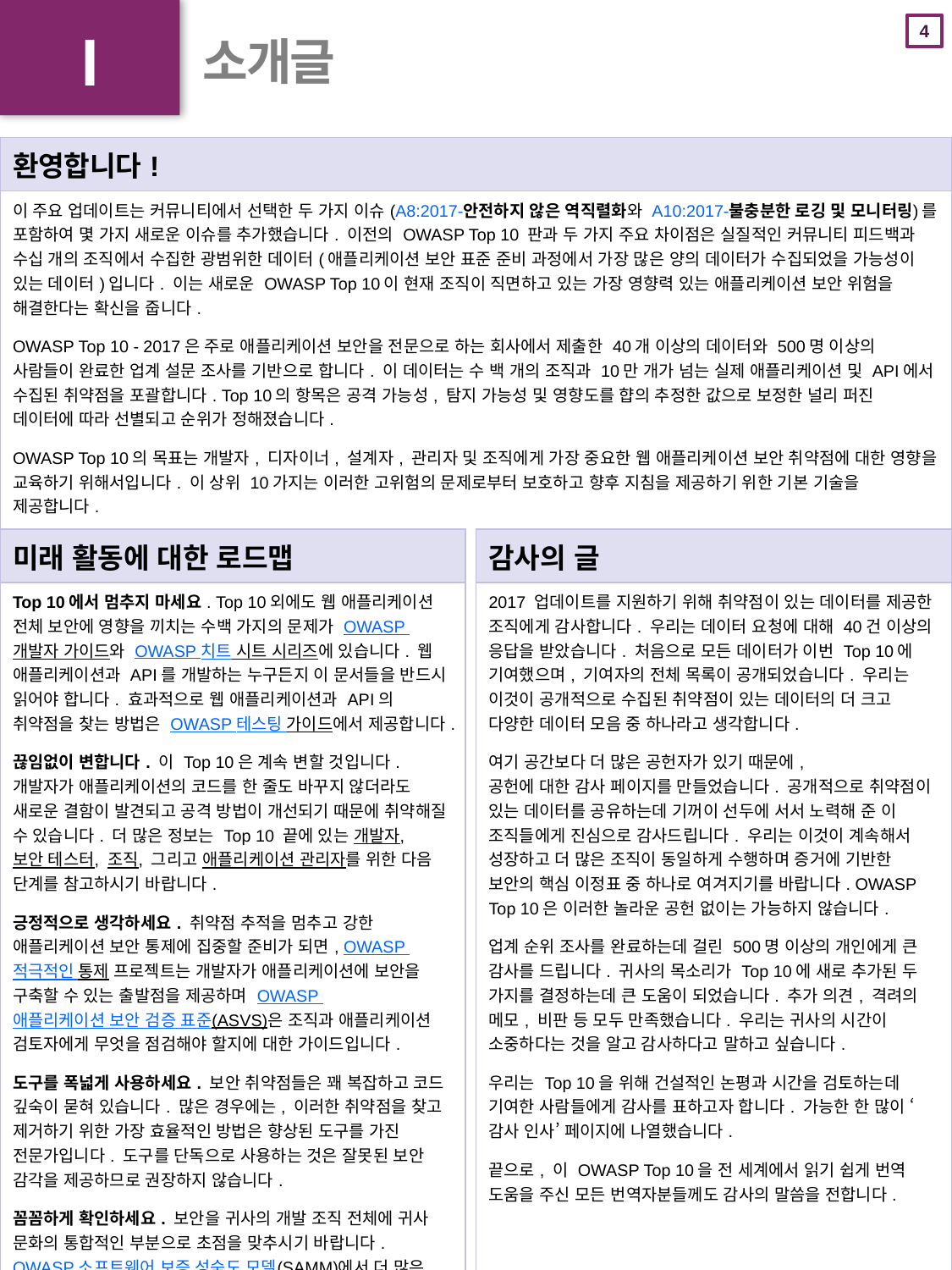

I
# 소개글
| 환영합니다! |
| --- |
| 이 주요 업데이트는 커뮤니티에서 선택한 두 가지 이슈(A8:2017-안전하지 않은 역직렬화와 A10:2017-불충분한 로깅 및 모니터링)를 포함하여 몇 가지 새로운 이슈를 추가했습니다. 이전의 OWASP Top 10 판과 두 가지 주요 차이점은 실질적인 커뮤니티 피드백과 수십 개의 조직에서 수집한 광범위한 데이터(애플리케이션 보안 표준 준비 과정에서 가장 많은 양의 데이터가 수집되었을 가능성이 있는 데이터)입니다. 이는 새로운 OWASP Top 10이 현재 조직이 직면하고 있는 가장 영향력 있는 애플리케이션 보안 위험을 해결한다는 확신을 줍니다. OWASP Top 10 - 2017은 주로 애플리케이션 보안을 전문으로 하는 회사에서 제출한 40개 이상의 데이터와 500명 이상의 사람들이 완료한 업계 설문 조사를 기반으로 합니다. 이 데이터는 수 백 개의 조직과 10만 개가 넘는 실제 애플리케이션 및 API에서 수집된 취약점을 포괄합니다. Top 10의 항목은 공격 가능성, 탐지 가능성 및 영향도를 햡의 추정한 값으로 보정한 널리 퍼진 데이터에 따라 선별되고 순위가 정해졌습니다. OWASP Top 10의 목표는 개발자, 디자이너, 설계자, 관리자 및 조직에게 가장 중요한 웹 애플리케이션 보안 취약점에 대한 영향을 교육하기 위해서입니다. 이 상위 10가지는 이러한 고위험의 문제로부터 보호하고 향후 지침을 제공하기 위한 기본 기술을 제공합니다. |
| 미래 활동에 대한 로드맵 |
| --- |
| Top 10에서 멈추지 마세요. Top 10외에도 웹 애플리케이션 전체 보안에 영향을 끼치는 수백 가지의 문제가 OWASP 개발자 가이드와 OWASP 치트 시트 시리즈에 있습니다. 웹 애플리케이션과 API를 개발하는 누구든지 이 문서들을 반드시 읽어야 합니다. 효과적으로 웹 애플리케이션과 API의 취약점을 찾는 방법은 OWASP 테스팅 가이드에서 제공합니다. 끊임없이 변합니다. 이 Top 10은 계속 변할 것입니다. 개발자가 애플리케이션의 코드를 한 줄도 바꾸지 않더라도 새로운 결함이 발견되고 공격 방법이 개선되기 때문에 취약해질 수 있습니다. 더 많은 정보는 Top 10 끝에 있는 개발자, 보안 테스터, 조직, 그리고 애플리케이션 관리자를 위한 다음 단계를 참고하시기 바랍니다. 긍정적으로 생각하세요. 취약점 추적을 멈추고 강한 애플리케이션 보안 통제에 집중할 준비가 되면, OWASP 적극적인 통제 프로젝트는 개발자가 애플리케이션에 보안을 구축할 수 있는 출발점을 제공하며 OWASP 애플리케이션 보안 검증 표준(ASVS)은 조직과 애플리케이션 검토자에게 무엇을 점검해야 할지에 대한 가이드입니다. 도구를 폭넓게 사용하세요. 보안 취약점들은 꽤 복잡하고 코드 깊숙이 묻혀 있습니다. 많은 경우에는, 이러한 취약점을 찾고 제거하기 위한 가장 효율적인 방법은 향상된 도구를 가진 전문가입니다. 도구를 단독으로 사용하는 것은 잘못된 보안 감각을 제공하므로 권장하지 않습니다. 꼼꼼하게 확인하세요. 보안을 귀사의 개발 조직 전체에 귀사 문화의 통합적인 부분으로 초점을 맞추시기 바랍니다. OWASP 소프트웨어 보증 성숙도 모델(SAMM)에서 더 많은 정보를 확인하시기 바랍니다. |
| 감사의 글 |
| --- |
| 2017 업데이트를 지원하기 위해 취약점이 있는 데이터를 제공한 조직에게 감사합니다. 우리는 데이터 요청에 대해 40건 이상의 응답을 받았습니다. 처음으로 모든 데이터가 이번 Top 10에 기여했으며, 기여자의 전체 목록이 공개되었습니다. 우리는 이것이 공개적으로 수집된 취약점이 있는 데이터의 더 크고 다양한 데이터 모음 중 하나라고 생각합니다. 여기 공간보다 더 많은 공헌자가 있기 때문에, 공헌에 대한 감사 페이지를 만들었습니다. 공개적으로 취약점이 있는 데이터를 공유하는데 기꺼이 선두에 서서 노력해 준 이 조직들에게 진심으로 감사드립니다. 우리는 이것이 계속해서 성장하고 더 많은 조직이 동일하게 수행하며 증거에 기반한 보안의 핵심 이정표 중 하나로 여겨지기를 바랍니다. OWASP Top 10은 이러한 놀라운 공헌 없이는 가능하지 않습니다. 업계 순위 조사를 완료하는데 걸린 500명 이상의 개인에게 큰 감사를 드립니다. 귀사의 목소리가 Top 10에 새로 추가된 두 가지를 결정하는데 큰 도움이 되었습니다. 추가 의견, 격려의 메모, 비판 등 모두 만족했습니다. 우리는 귀사의 시간이 소중하다는 것을 알고 감사하다고 말하고 싶습니다. 우리는 Top 10을 위해 건설적인 논평과 시간을 검토하는데 기여한 사람들에게 감사를 표하고자 합니다. 가능한 한 많이 ‘감사 인사’ 페이지에 나열했습니다. 끝으로, 이 OWASP Top 10을 전 세계에서 읽기 쉽게 번역 도움을 주신 모든 번역자분들께도 감사의 말씀을 전합니다. |